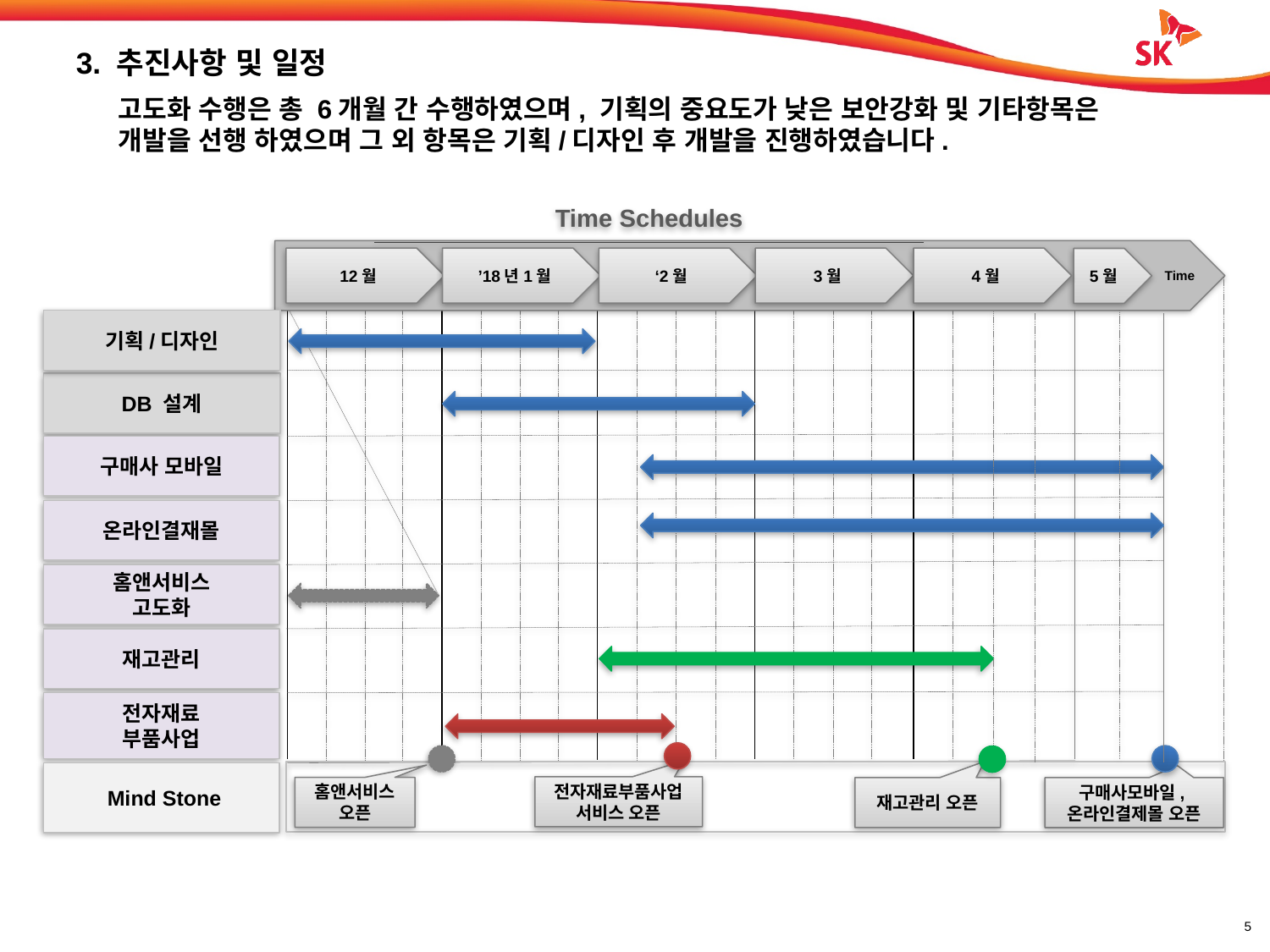

# 3. 추진사항 및 일정
고도화 수행은 총 6개월 간 수행하였으며, 기획의 중요도가 낮은 보안강화 및 기타항목은
개발을 선행 하였으며 그 외 항목은 기획/디자인 후 개발을 진행하였습니다.
Time Schedules
 Time
12월
’18년1월
‘2월
3월
4월
5월
기획/디자인

DB 설계

구매사 모바일

온라인결재몰

홈앤서비스
고도화

재고관리

전자재료
부품사업

 Mind Stone
전자재료부품사업
서비스 오픈
홈앤서비스
오픈
재고관리 오픈
구매사모바일,
온라인결제몰 오픈